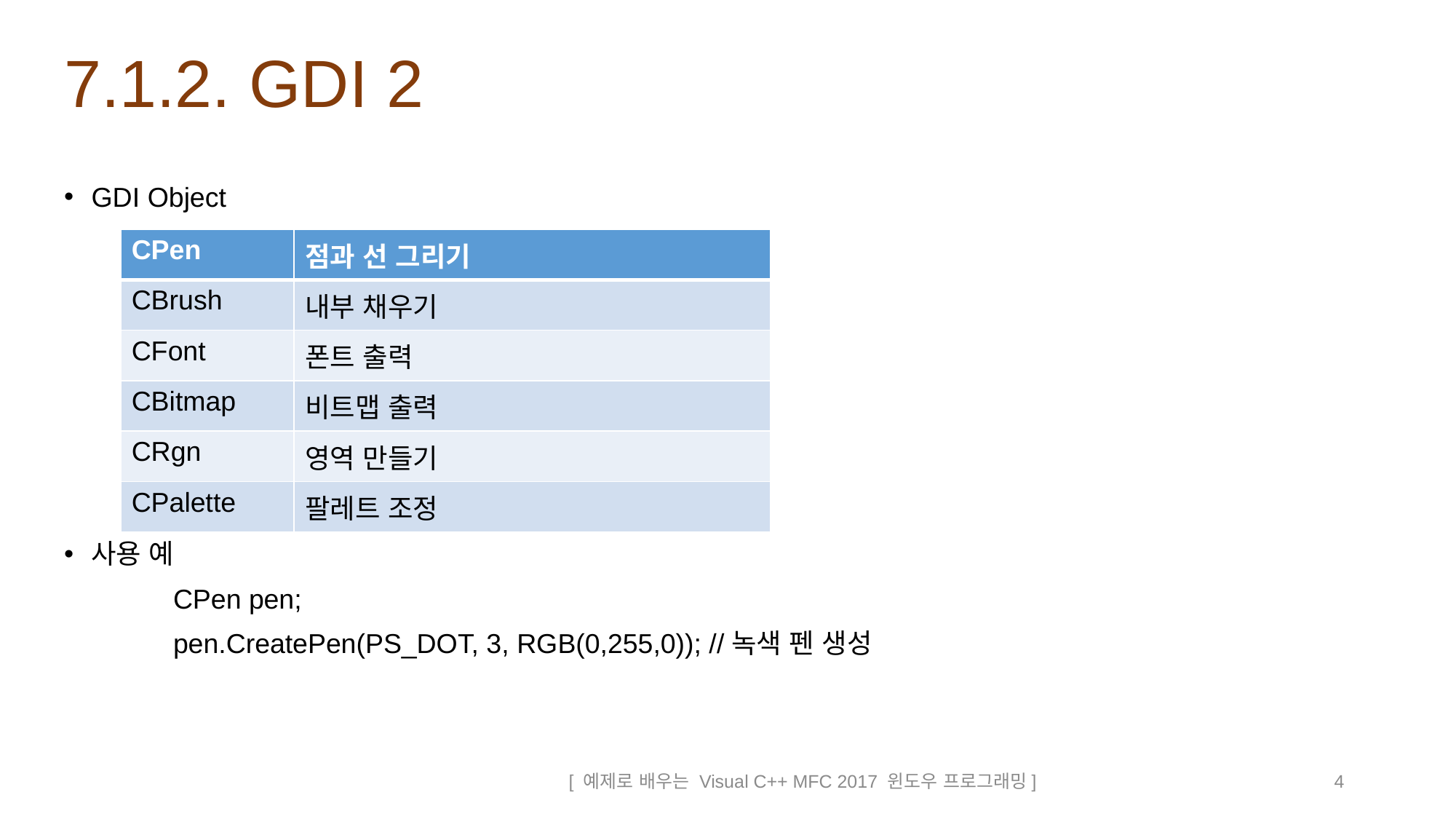

# 7.1.2. GDI 2

GDI Object

사용 예
	CPen pen;
	pen.CreatePen(PS_DOT, 3, RGB(0,255,0)); //녹색 펜 생성

| CPen | 점과 선 그리기 |
| --- | --- |
| CBrush | 내부 채우기 |
| CFont | 폰트 출력 |
| CBitmap | 비트맵 출력 |
| CRgn | 영역 만들기 |
| CPalette | 팔레트 조정 |
[ 예제로 배우는 Visual C++ MFC 2017 윈도우 프로그래밍]
4